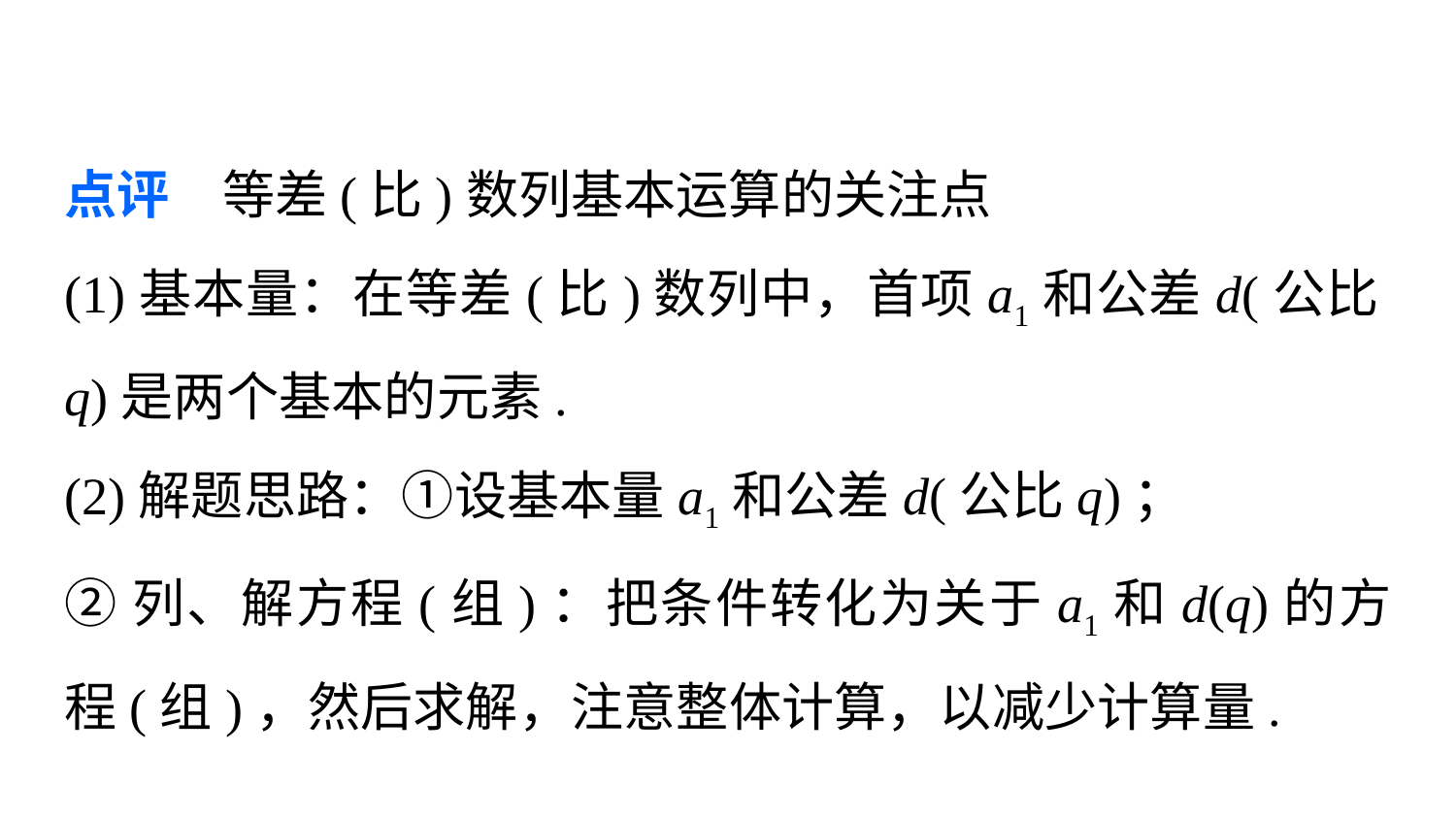

点评　等差(比)数列基本运算的关注点
(1)基本量：在等差(比)数列中，首项a1和公差d(公比q)是两个基本的元素.
(2)解题思路：①设基本量a1和公差d(公比q)；
②列、解方程(组)：把条件转化为关于a1和d(q)的方程(组)，然后求解，注意整体计算，以减少计算量.